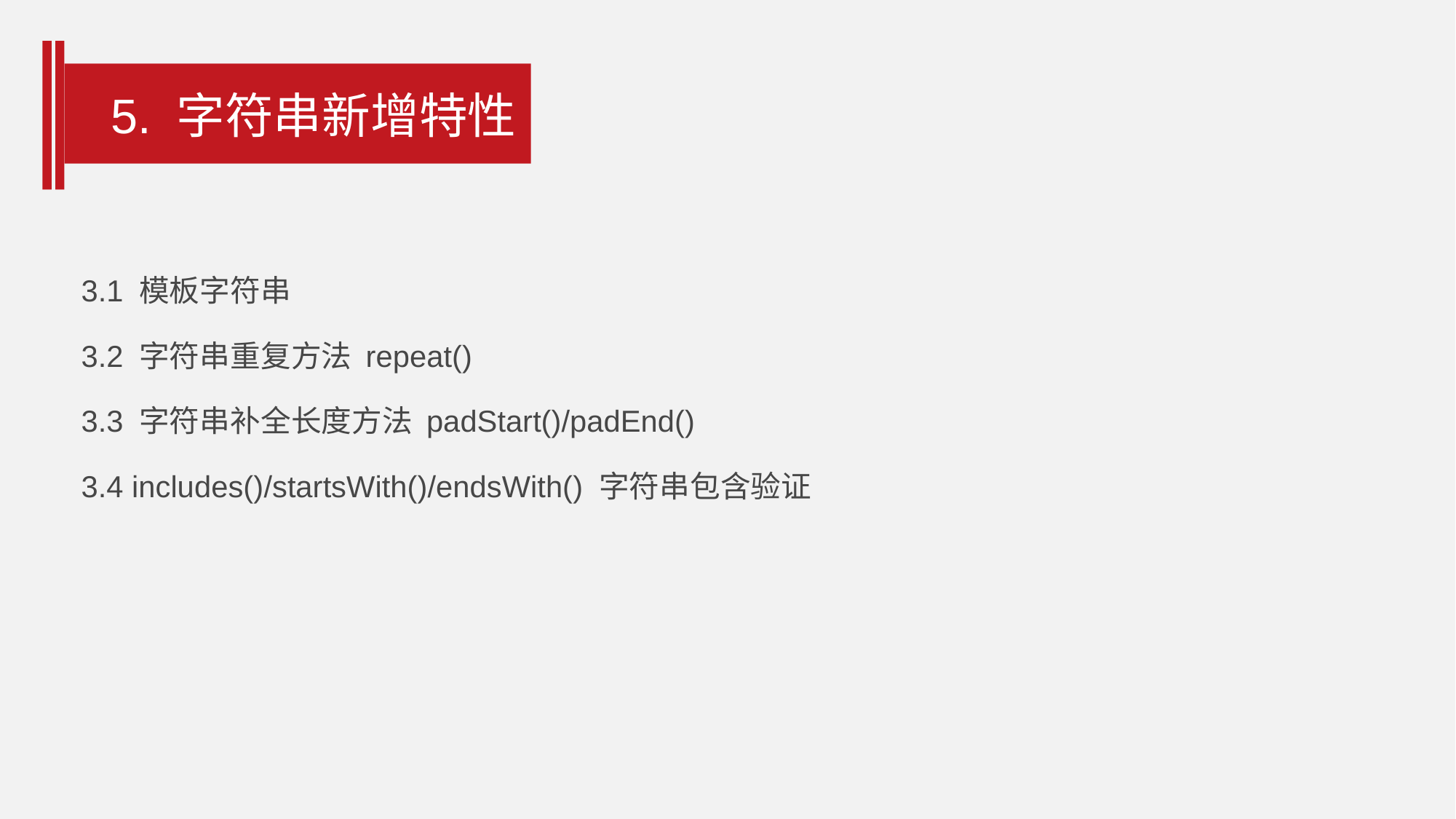

# 5. 字符串新增特性
3.1 模板字符串
3.2 字符串重复方法 repeat()
3.3 字符串补全长度方法 padStart()/padEnd()
3.4 includes()/startsWith()/endsWith() 字符串包含验证